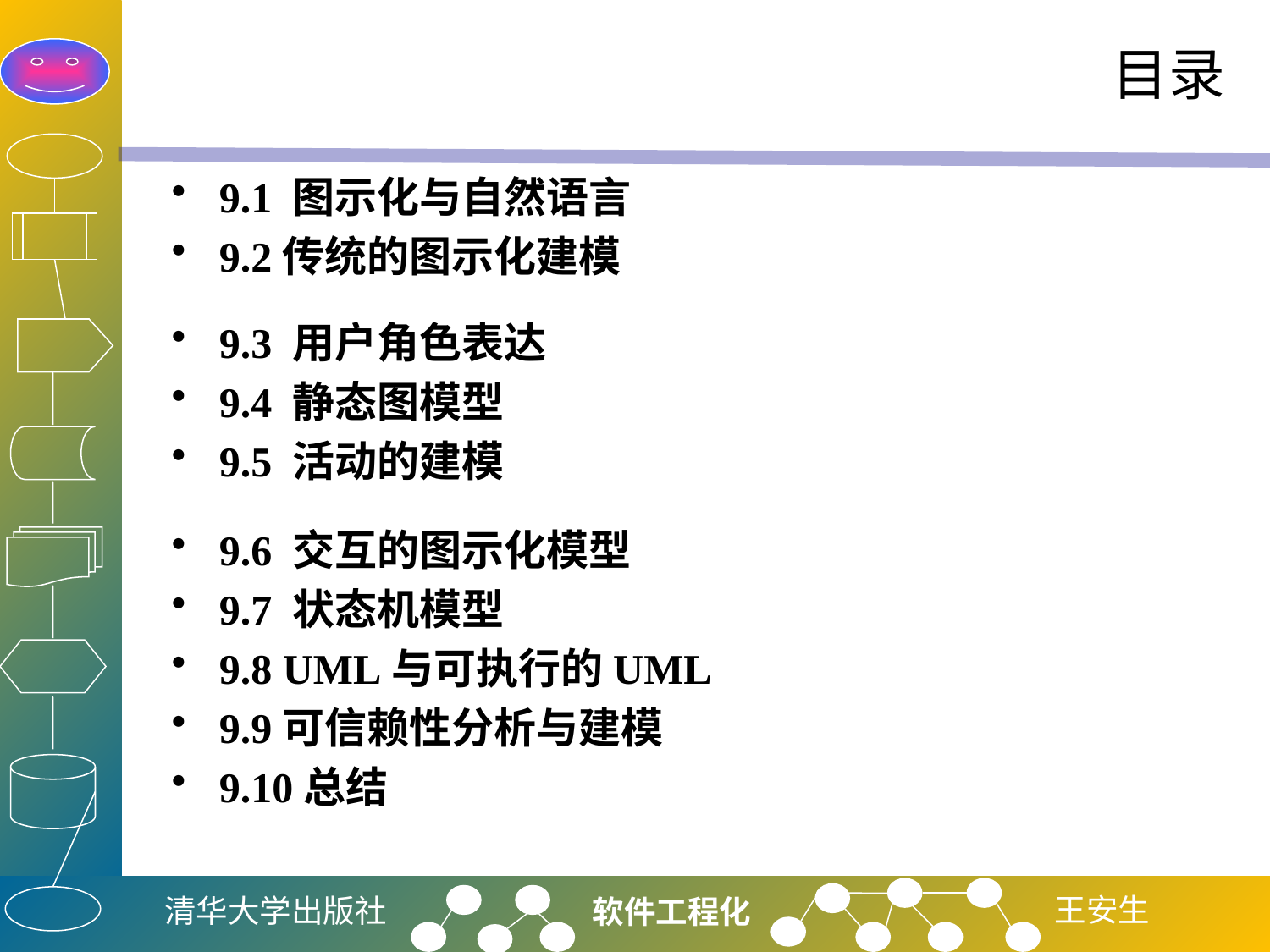

# 目录
9.1 图示化与自然语言
9.2传统的图示化建模

9.3 用户角色表达
9.4 静态图模型
9.5 活动的建模

9.6 交互的图示化模型
9.7 状态机模型
9.8 UML与可执行的UML
9.9可信赖性分析与建模
9.10总结